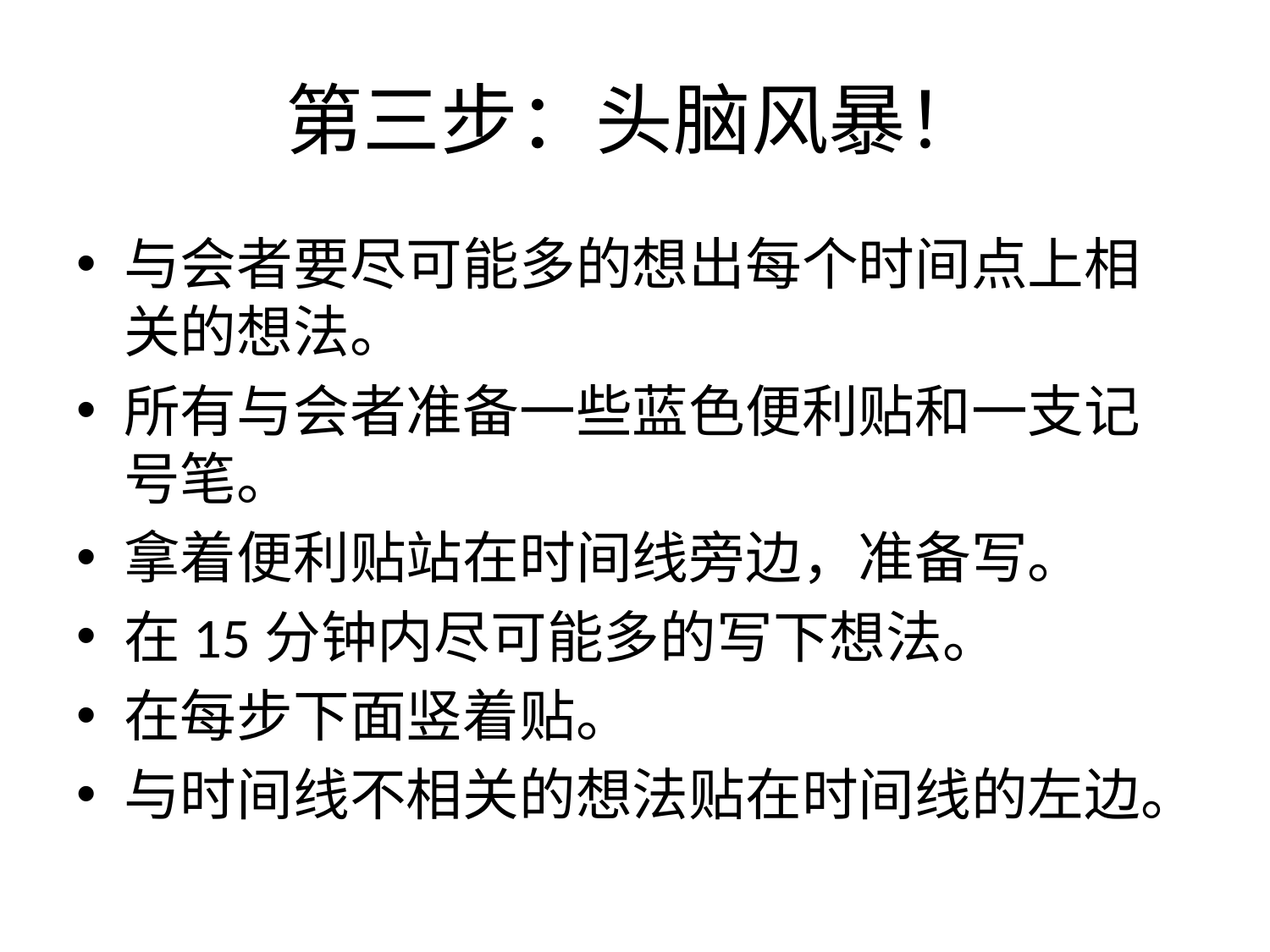

# 第三步：头脑风暴！
与会者要尽可能多的想出每个时间点上相关的想法。
所有与会者准备一些蓝色便利贴和一支记号笔。
拿着便利贴站在时间线旁边，准备写。
在15分钟内尽可能多的写下想法。
在每步下面竖着贴。
与时间线不相关的想法贴在时间线的左边。